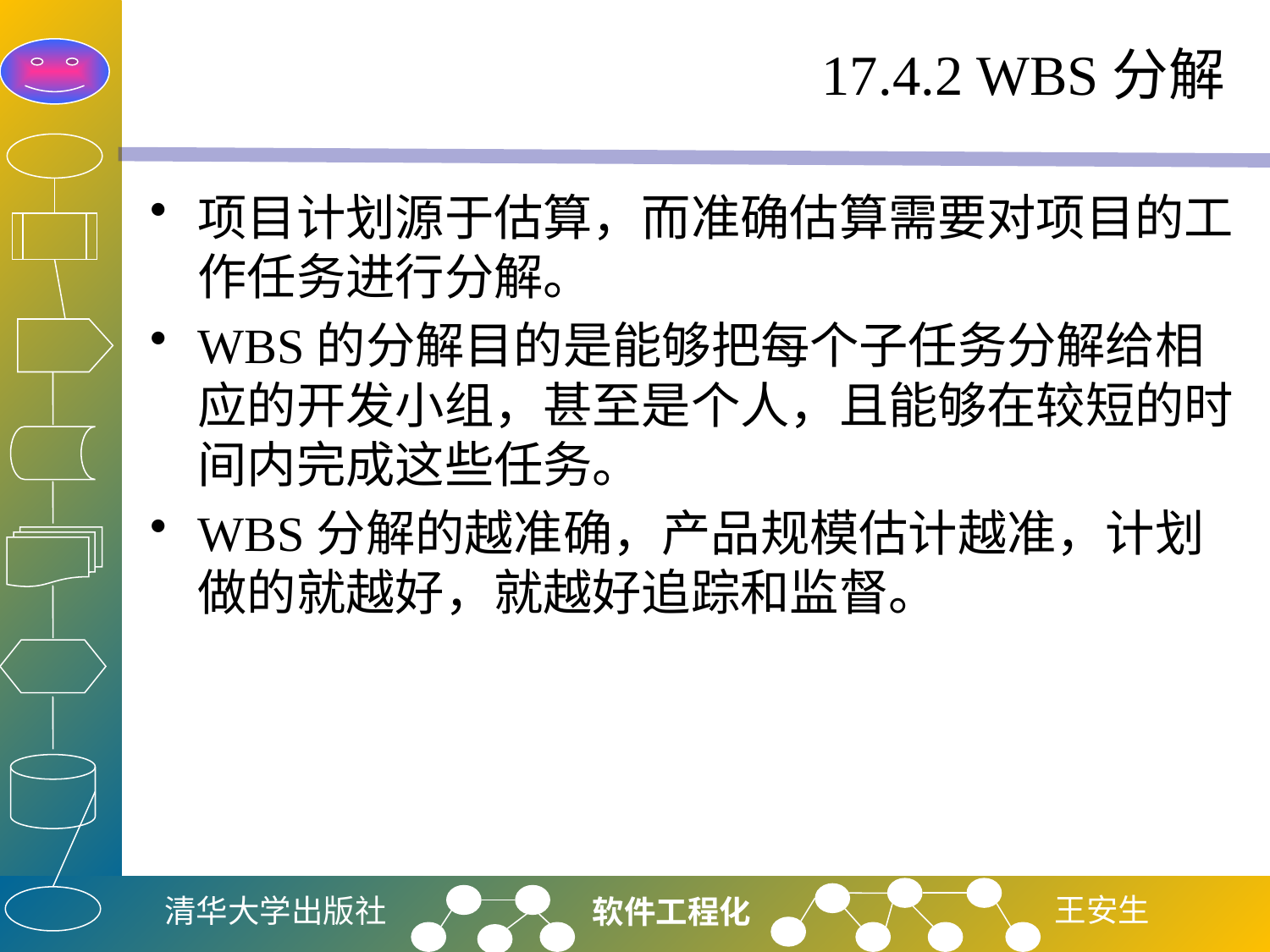

# 17.4.2 WBS分解
项目计划源于估算，而准确估算需要对项目的工作任务进行分解。
WBS的分解目的是能够把每个子任务分解给相应的开发小组，甚至是个人，且能够在较短的时间内完成这些任务。
WBS分解的越准确，产品规模估计越准，计划做的就越好，就越好追踪和监督。